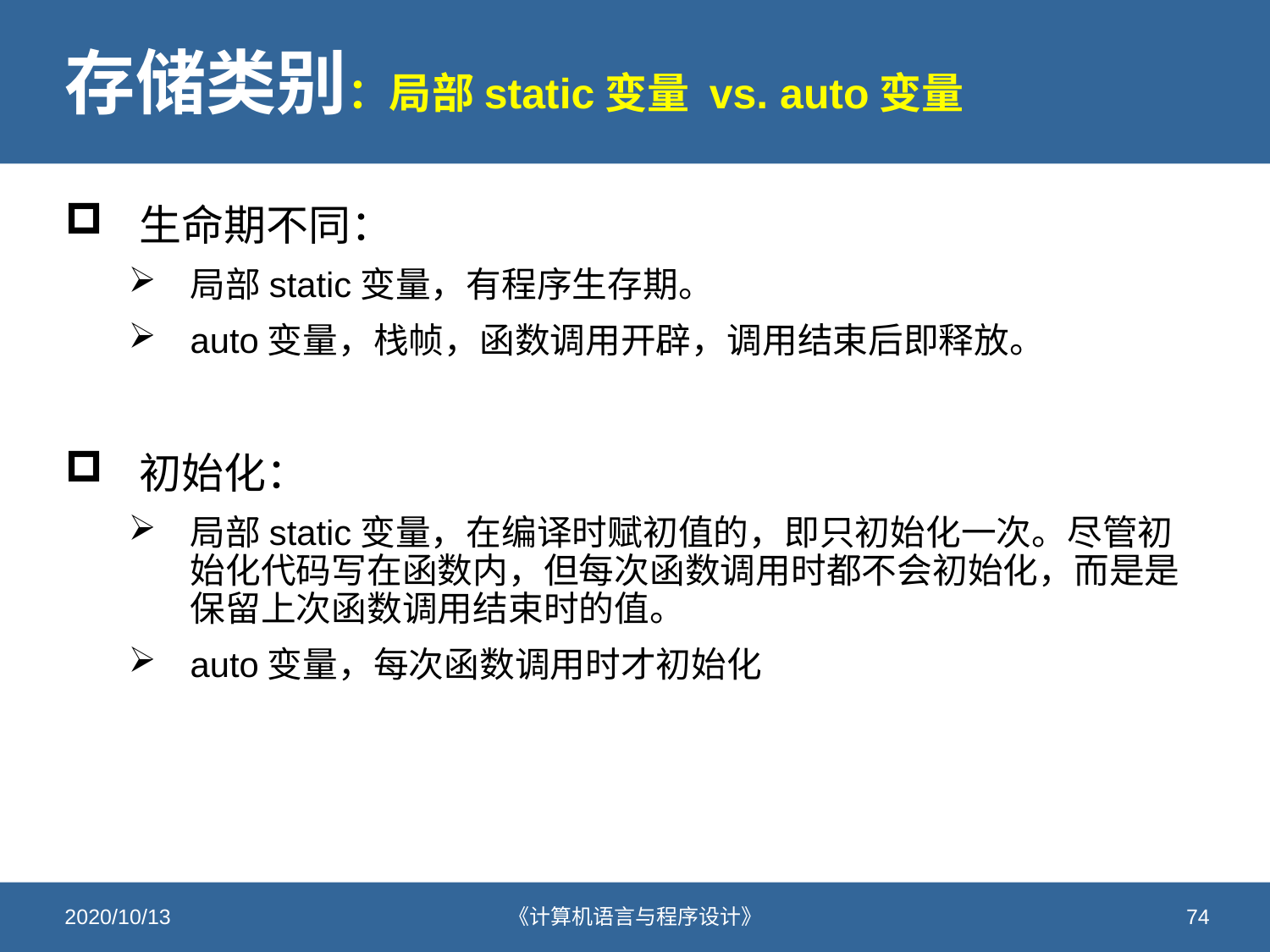

# 存储类别：局部static变量 vs. auto变量
生命期不同：
局部static变量，有程序生存期。
auto变量，栈帧，函数调用开辟，调用结束后即释放。

初始化：
局部static变量，在编译时赋初值的，即只初始化一次。尽管初始化代码写在函数内，但每次函数调用时都不会初始化，而是是保留上次函数调用结束时的值。
auto变量，每次函数调用时才初始化
2020/10/13
《计算机语言与程序设计》
74